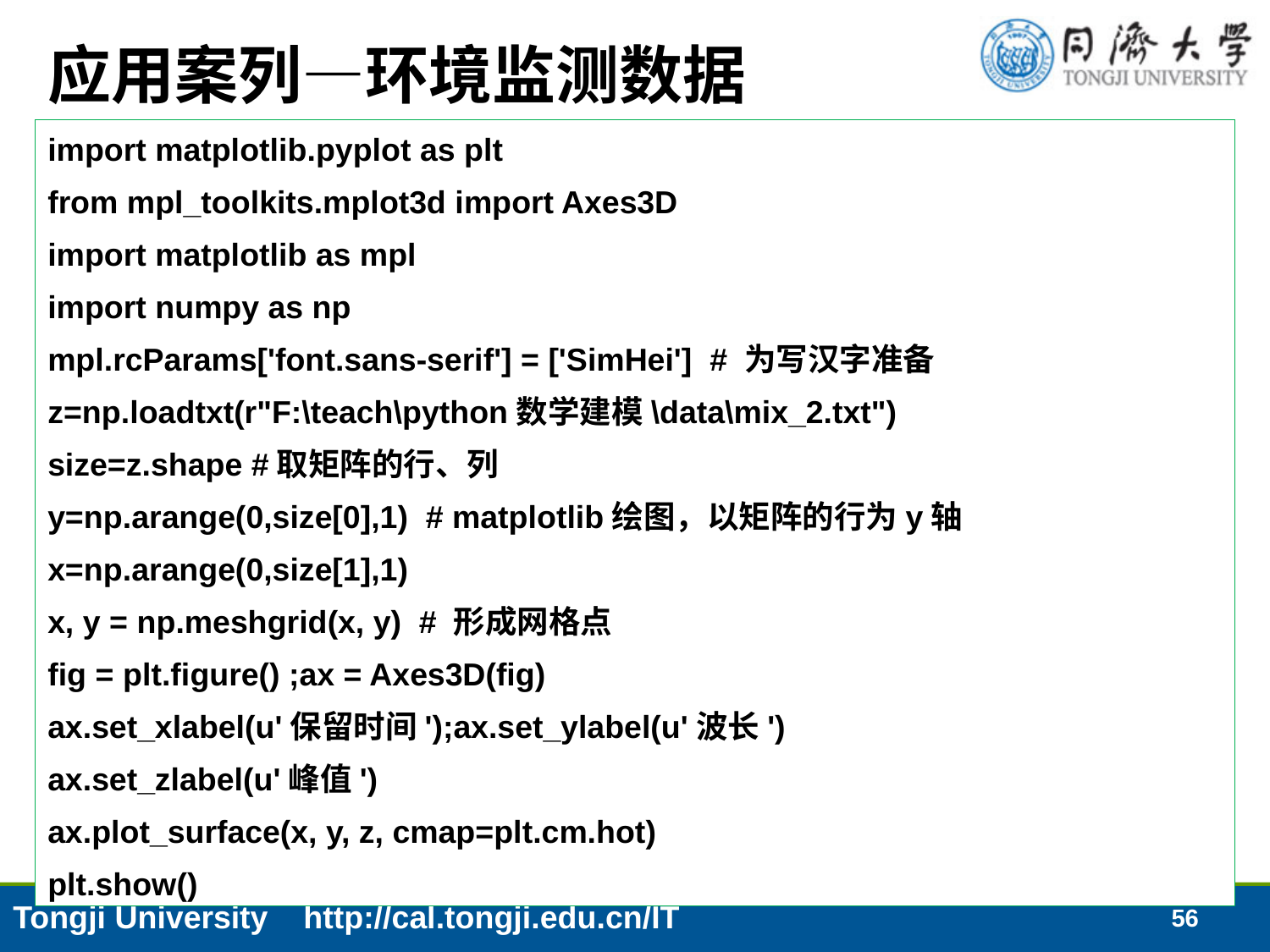

# 应用案列—环境监测数据

import matplotlib.pyplot as plt
from mpl_toolkits.mplot3d import Axes3D
import matplotlib as mpl
import numpy as np
mpl.rcParams['font.sans-serif'] = ['SimHei']  # 为写汉字准备
z=np.loadtxt(r"F:\teach\python数学建模\data\mix_2.txt")
size=z.shape #取矩阵的行、列
y=np.arange(0,size[0],1)  # matplotlib绘图，以矩阵的行为y轴
x=np.arange(0,size[1],1)
x, y = np.meshgrid(x, y)  # 形成网格点
fig = plt.figure() ;ax = Axes3D(fig)
ax.set_xlabel(u'保留时间');ax.set_ylabel(u'波长')
ax.set_zlabel(u'峰值')
ax.plot_surface(x, y, z, cmap=plt.cm.hot)
plt.show()